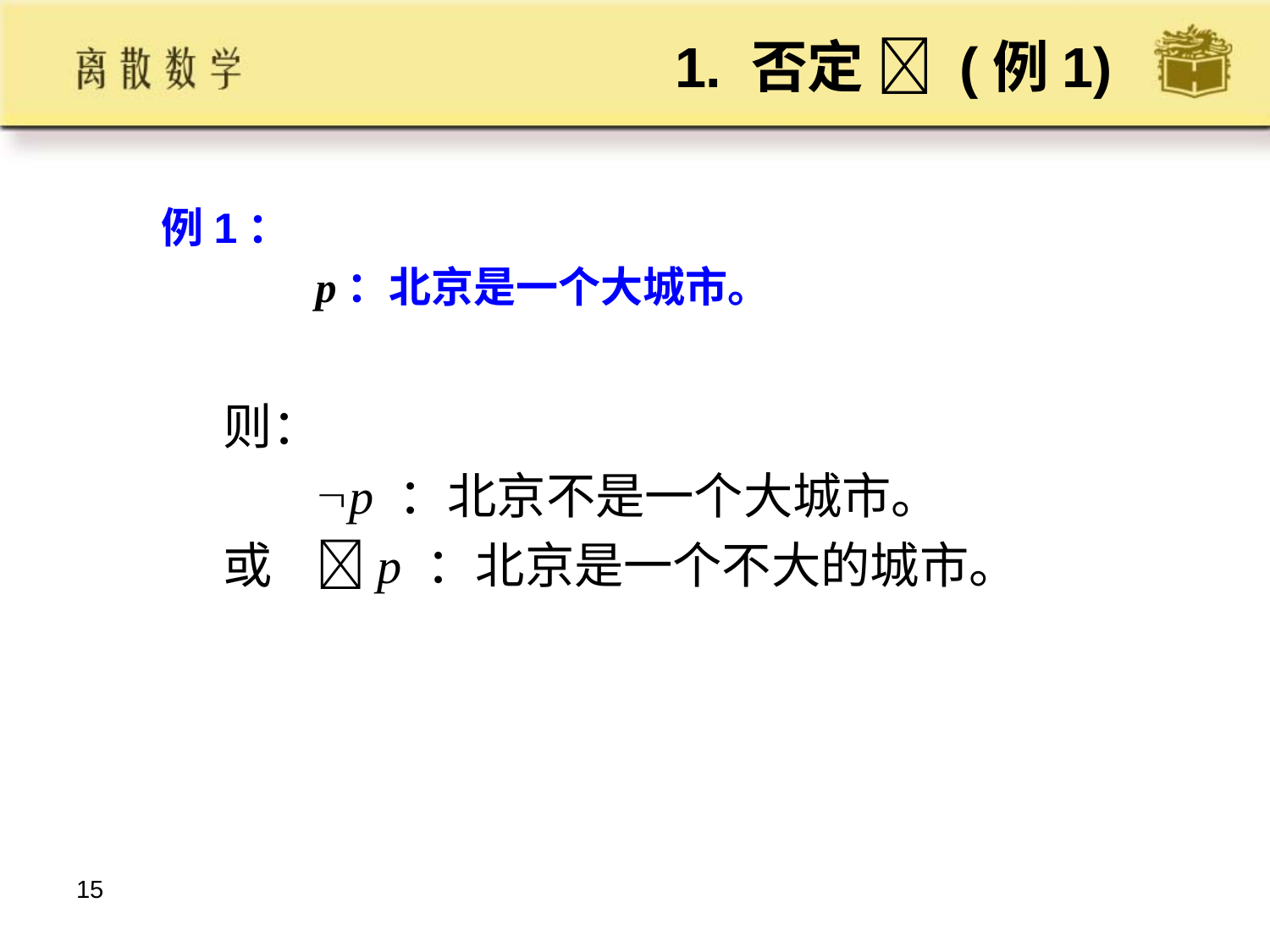

# 1. 否定 ¬ (例1)

例1：
             p：北京是一个大城市。
   则：
	 ¬p ：北京不是一个大城市。
   或    ¬p ：北京是一个不大的城市。
15